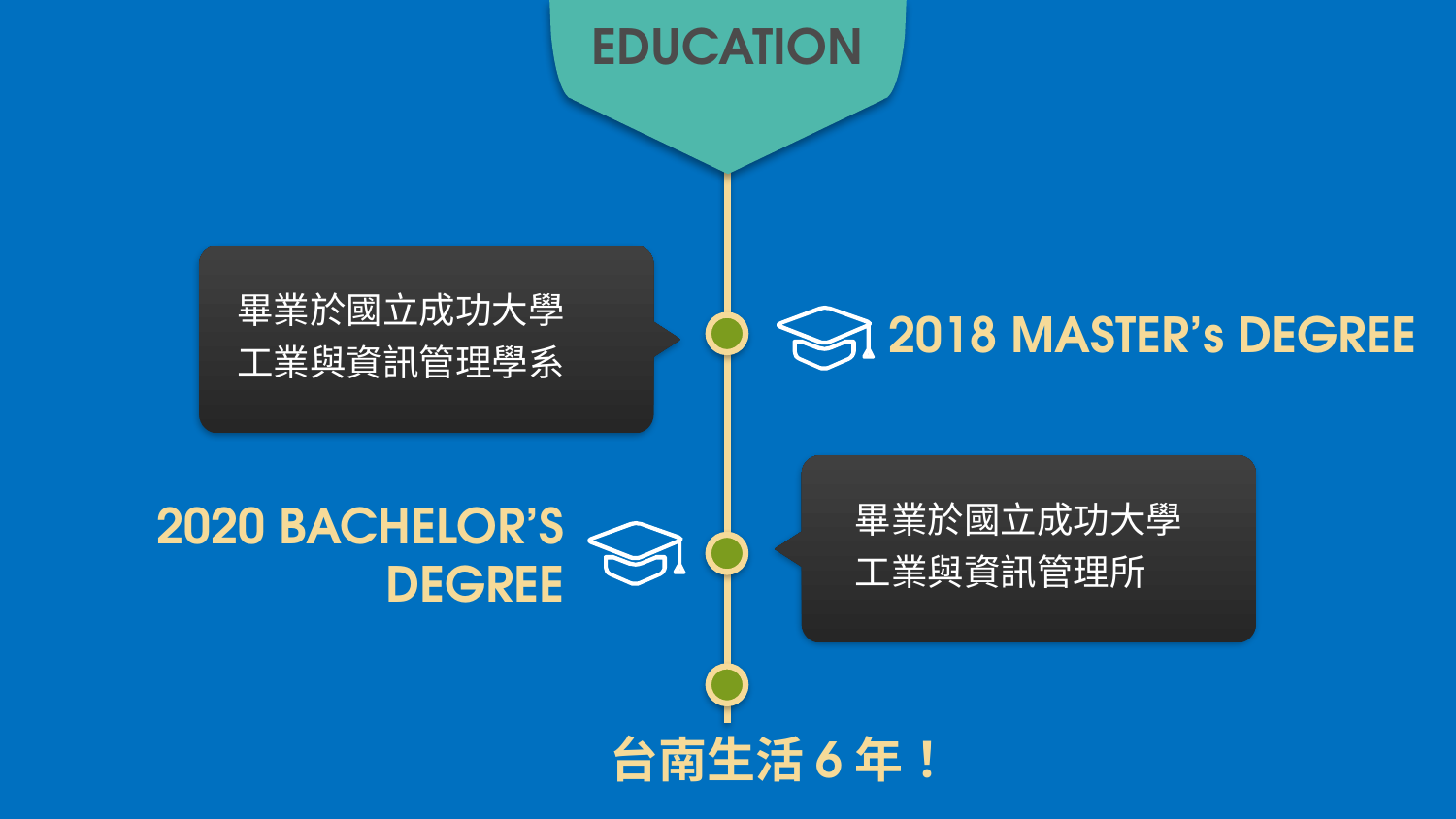

EDUCATION

2018 MASTER’s DEGREE

畢業於國立成功大學

工業與資訊管理學系

2020 BACHELOR’S DEGREE

畢業於國立成功大學

工業與資訊管理所

台南生活6年！